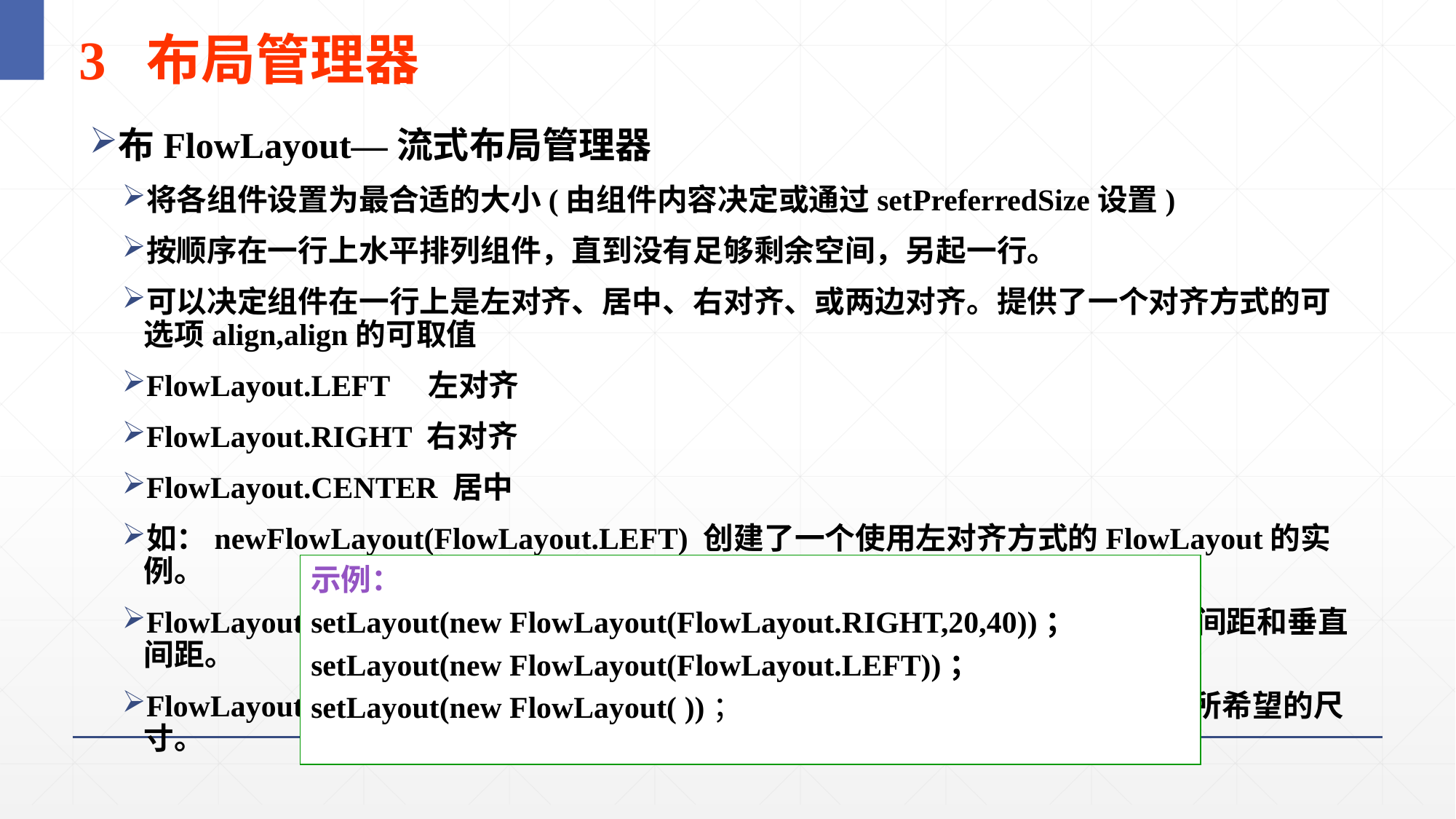

15
# 3  布局管理器
布FlowLayout—流式布局管理器
将各组件设置为最合适的大小(由组件内容决定或通过setPreferredSize设置)
按顺序在一行上水平排列组件，直到没有足够剩余空间，另起一行。
可以决定组件在一行上是左对齐、居中、右对齐、或两边对齐。提供了一个对齐方式的可选项align,align的可取值
FlowLayout.LEFT　左对齐
FlowLayout.RIGHT 右对齐
FlowLayout.CENTER 居中
如：newFlowLayout(FlowLayout.LEFT) 创建了一个使用左对齐方式的FlowLayout的实例。
FlowLayout的构造方法中还有一对可选项hgap和vgap，可以设定组件的水平间距和垂直间距。
FlowLayout布局管理器并不强行设定组件的大小，而是允许组件拥有它们自己所希望的尺寸。
示例：
setLayout(new FlowLayout(FlowLayout.RIGHT,20,40))；
setLayout(new FlowLayout(FlowLayout.LEFT))；
setLayout(new FlowLayout( ))；